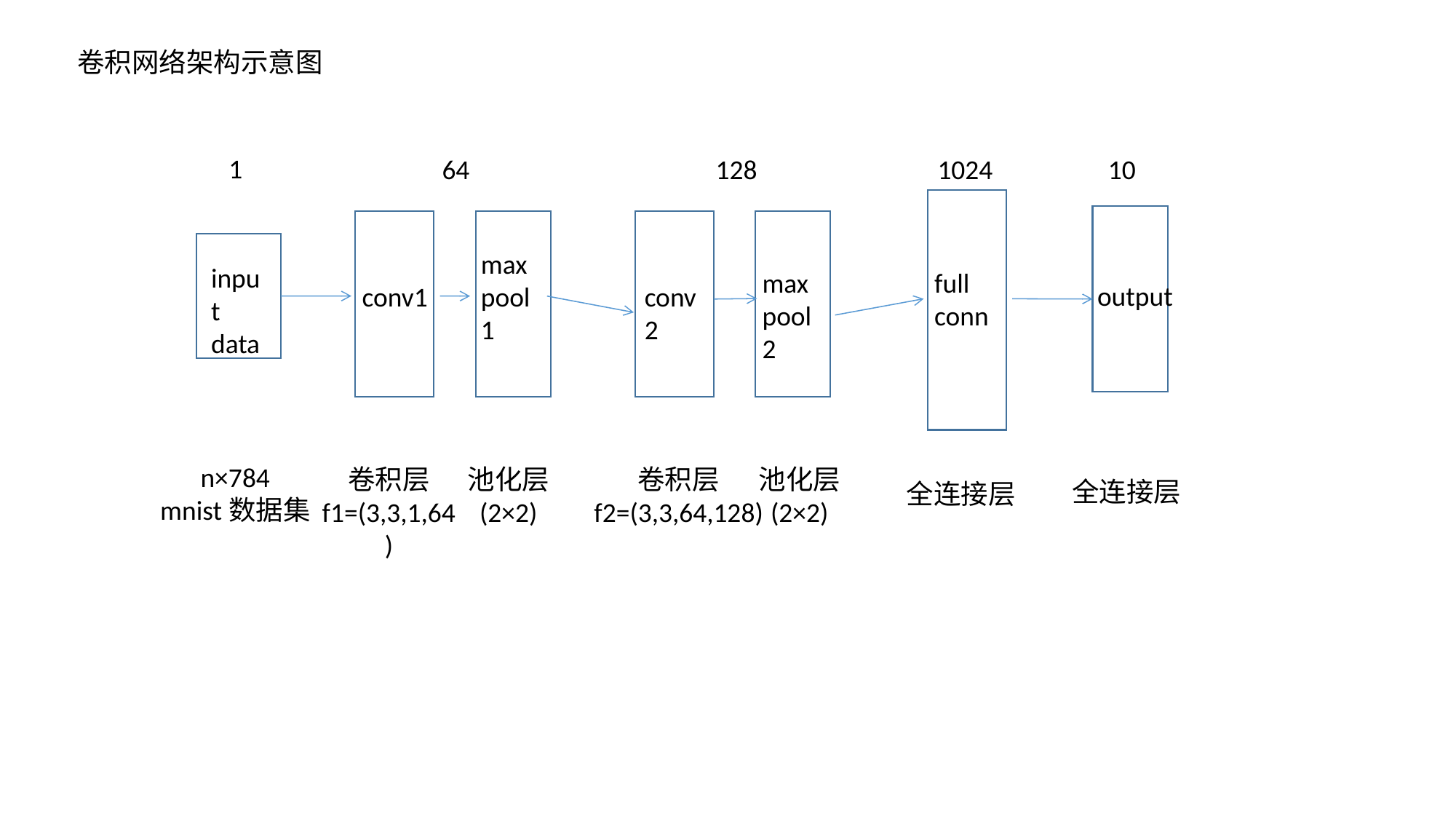

卷积网络架构示意图
1
64
128
1024
10

max
pool1
input
data
max
pool2
full
conn
output
conv1
conv2
n×784
mnist数据集
卷积层
f1=(3,3,1,64)
池化层
(2×2)
卷积层
f2=(3,3,64,128)
池化层
(2×2)
全连接层
全连接层